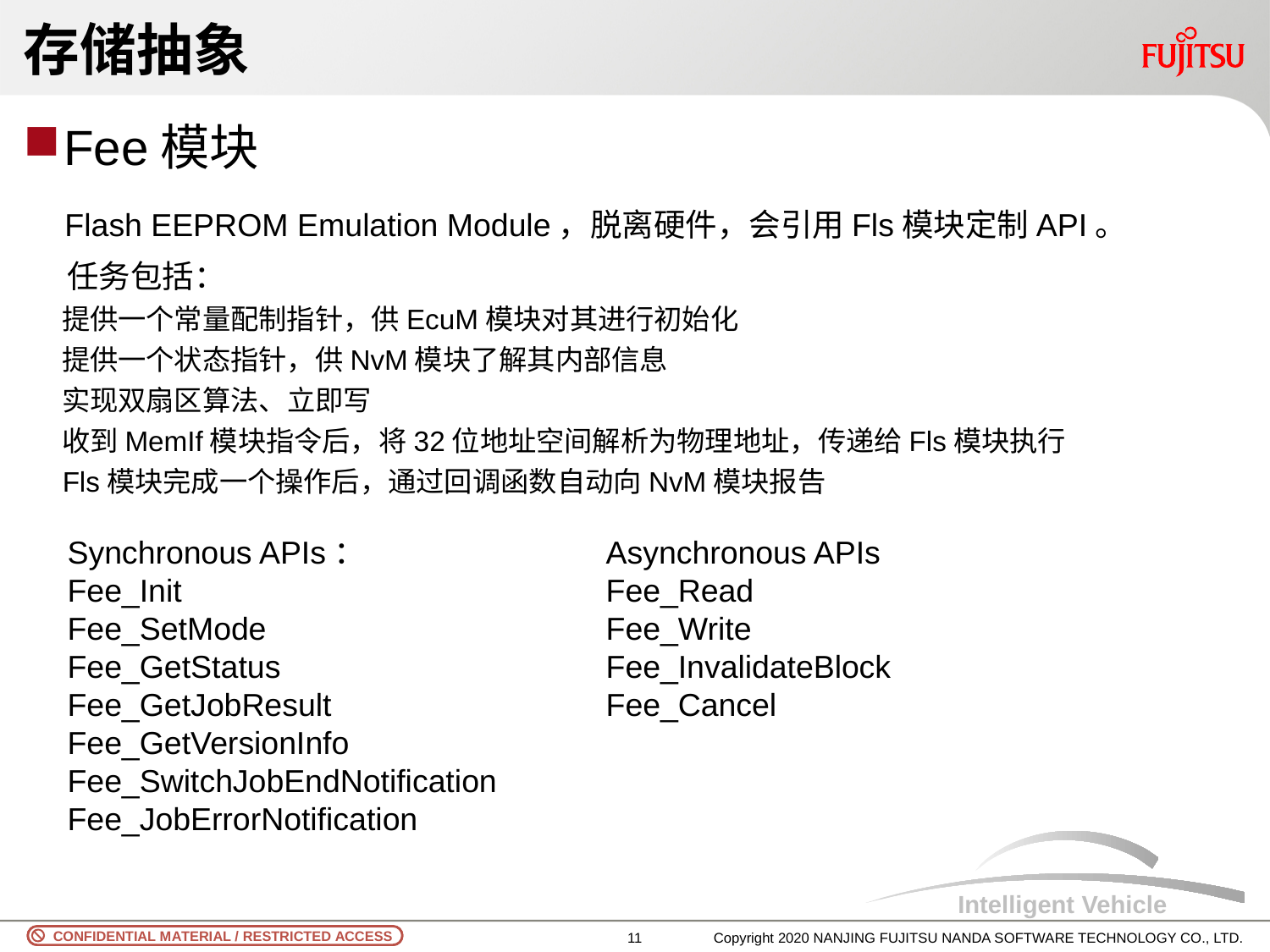

# 存储抽象
Fee模块
   Flash EEPROM Emulation Module，脱离硬件，会引用Fls模块定制API。
     任务包括：
     提供一个常量配制指针，供EcuM模块对其进行初始化
     提供一个状态指针，供NvM模块了解其内部信息
     实现双扇区算法、立即写
     收到MemIf模块指令后，将32位地址空间解析为物理地址，传递给Fls模块执行
     Fls模块完成一个操作后，通过回调函数自动向NvM模块报告

Synchronous APIs：
Fee_Init
Fee_SetMode
Fee_GetStatus
Fee_GetJobResult
Fee_GetVersionInfo
Fee_SwitchJobEndNotification
Fee_JobErrorNotification
Asynchronous APIs
Fee_Read
Fee_Write
Fee_InvalidateBlock
Fee_Cancel
11
Copyright 2020 NANJING FUJITSU NANDA SOFTWARE TECHNOLOGY CO., LTD.